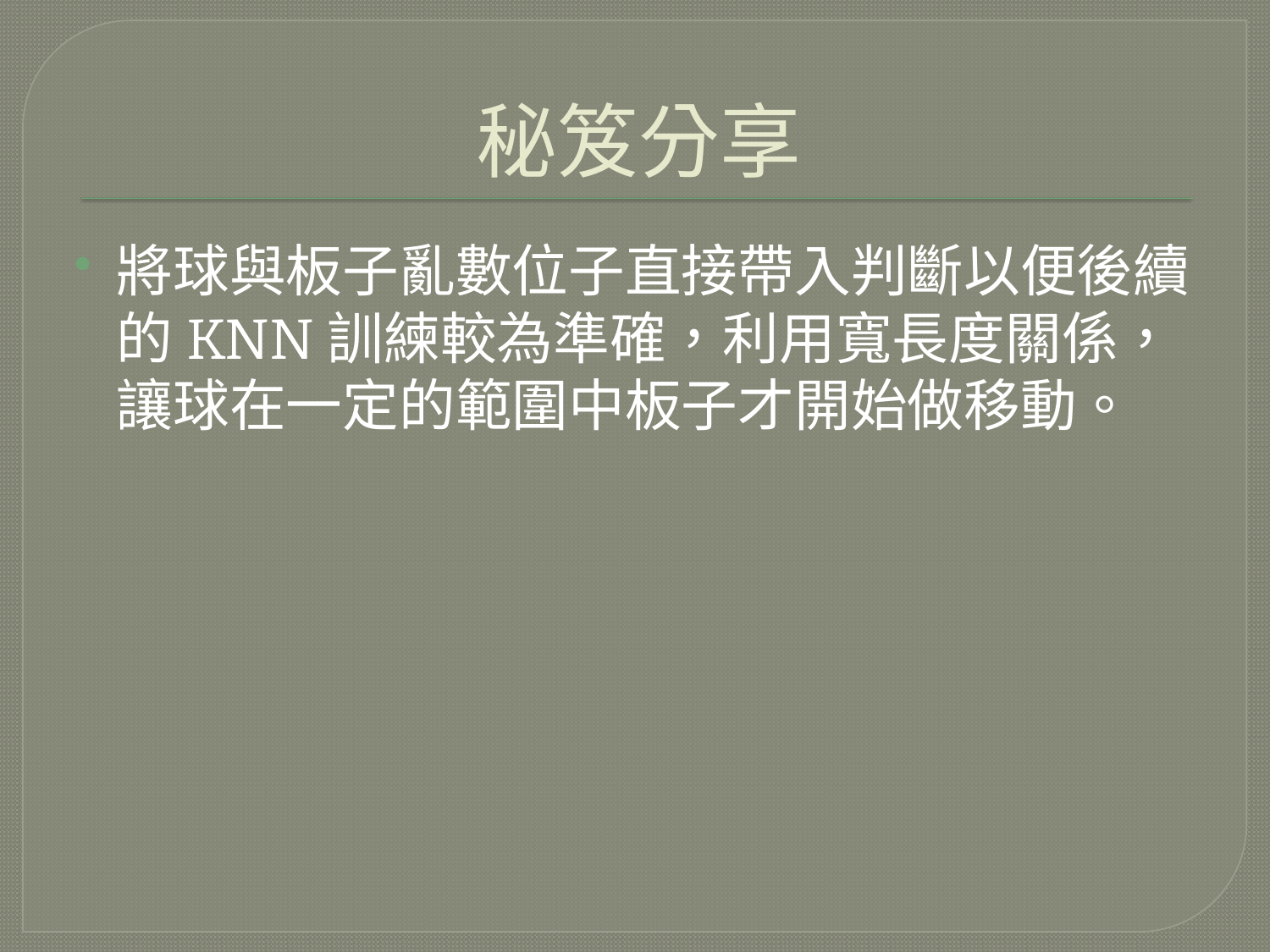

# 秘笈分享
將球與板子亂數位子直接帶入判斷以便後續的KNN訓練較為準確，利用寬長度關係，讓球在一定的範圍中板子才開始做移動。